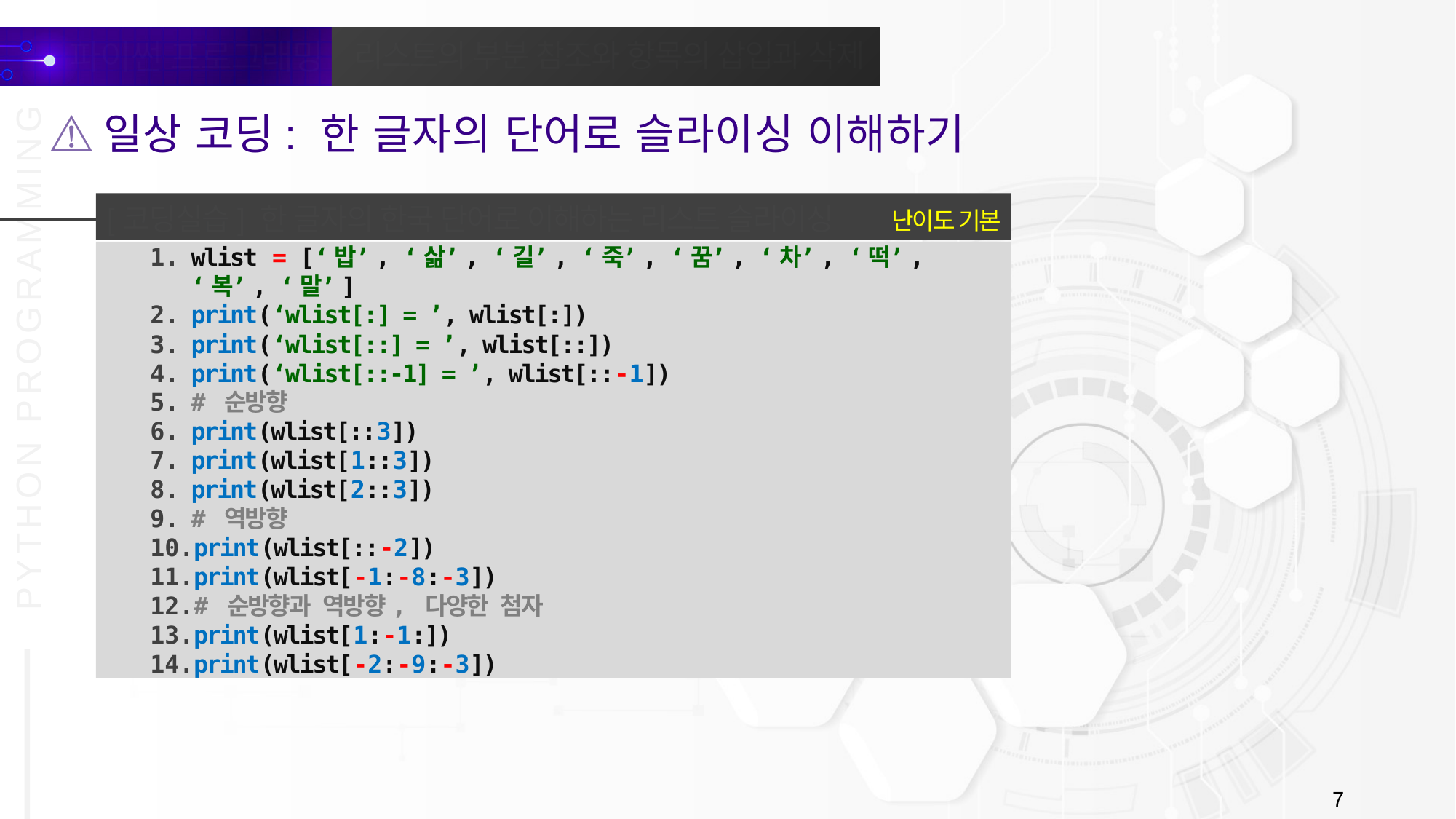

일상 코딩: 한 글자의 단어로 슬라이싱 이해하기

난이도 기본
[코딩실습] 한 글자의 한국 단어로 이해하는 리스트 슬라이싱
wlist = [‘밥’, ‘삶’, ‘길’, ‘죽’, ‘꿈’, ‘차’, ‘떡’, ‘복’, ‘말’]
print(‘wlist[:] = ’, wlist[:])
print(‘wlist[::] = ’, wlist[::])
print(‘wlist[::-1] = ’, wlist[::-1])
# 순방향
print(wlist[::3])
print(wlist[1::3])
print(wlist[2::3])
# 역방향
print(wlist[::-2])
print(wlist[-1:-8:-3])
# 순방향과 역방향, 다양한 첨자
print(wlist[1:-1:])
print(wlist[-2:-9:-3])
7